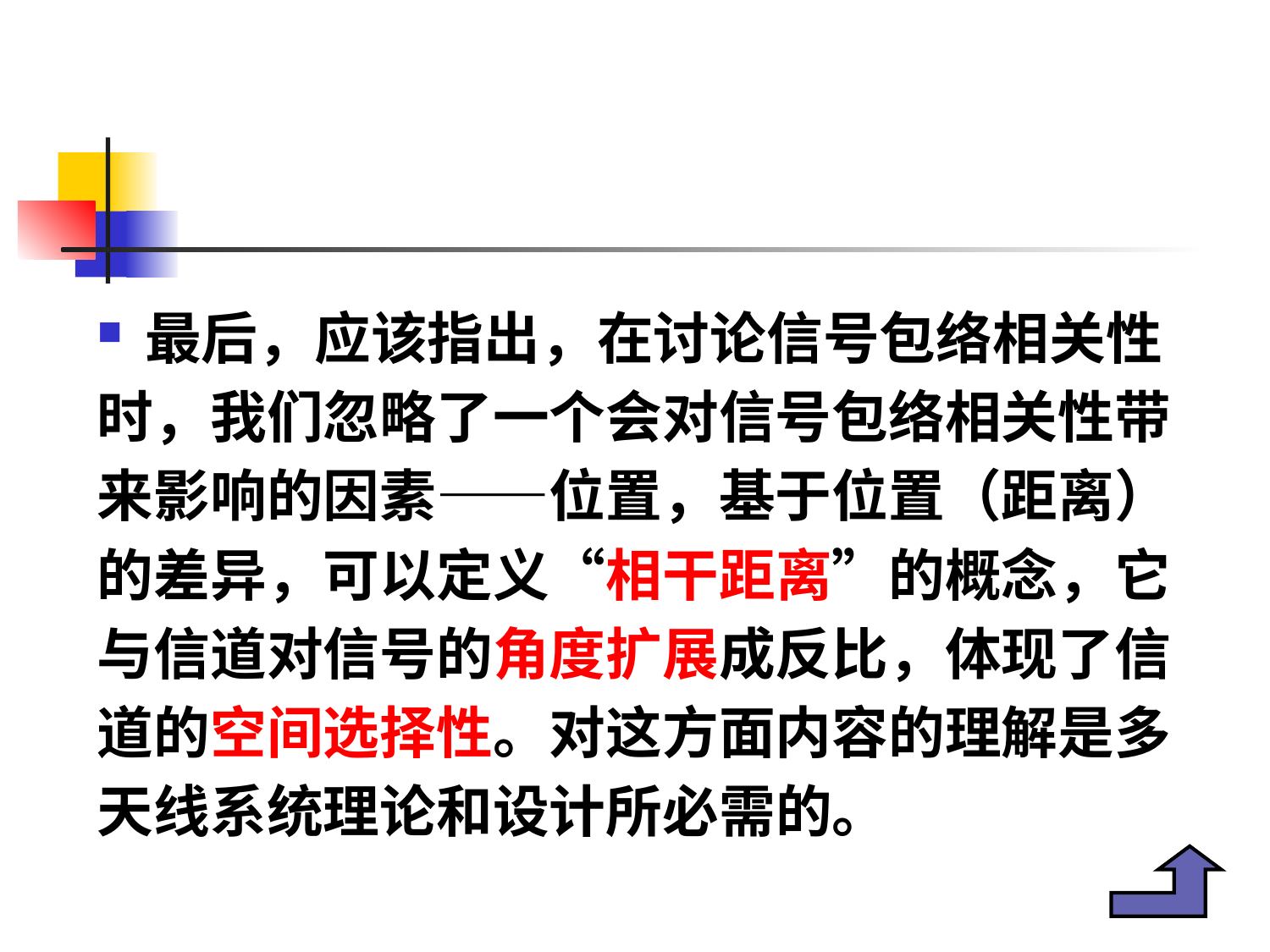

#
最后，应该指出，在讨论信号包络相关性
时，我们忽略了一个会对信号包络相关性带
来影响的因素——位置，基于位置（距离）
的差异，可以定义“相干距离”的概念，它
与信道对信号的角度扩展成反比，体现了信
道的空间选择性。对这方面内容的理解是多
天线系统理论和设计所必需的。